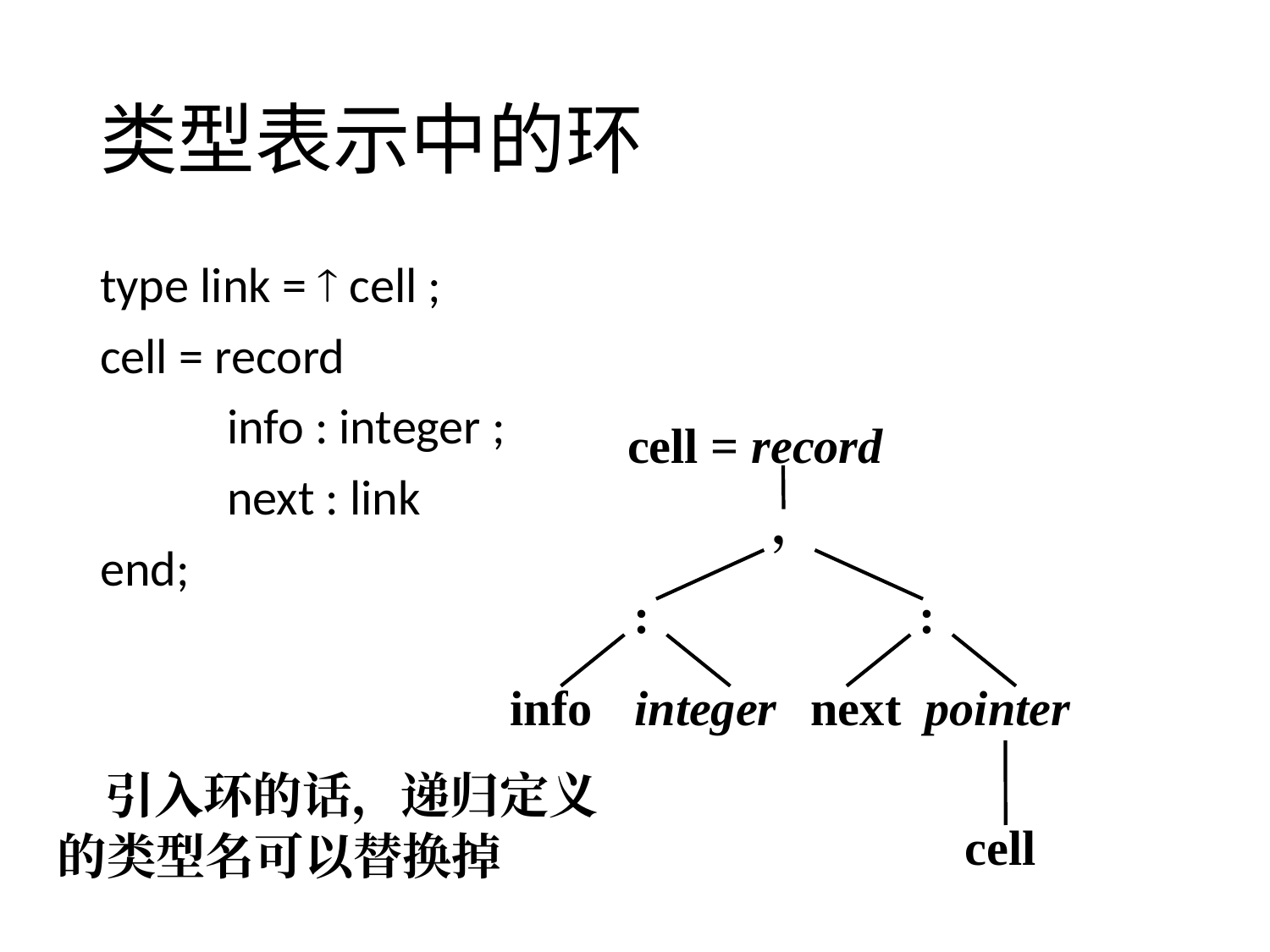

# 类型表示中的环
type link = ↑ cell ;
cell = record
	info : integer ;
	next : link
end;
cell = record

，

:
:

info
integer
next
pointer

cell
	引入环的话，递归定义
的类型名可以替换掉